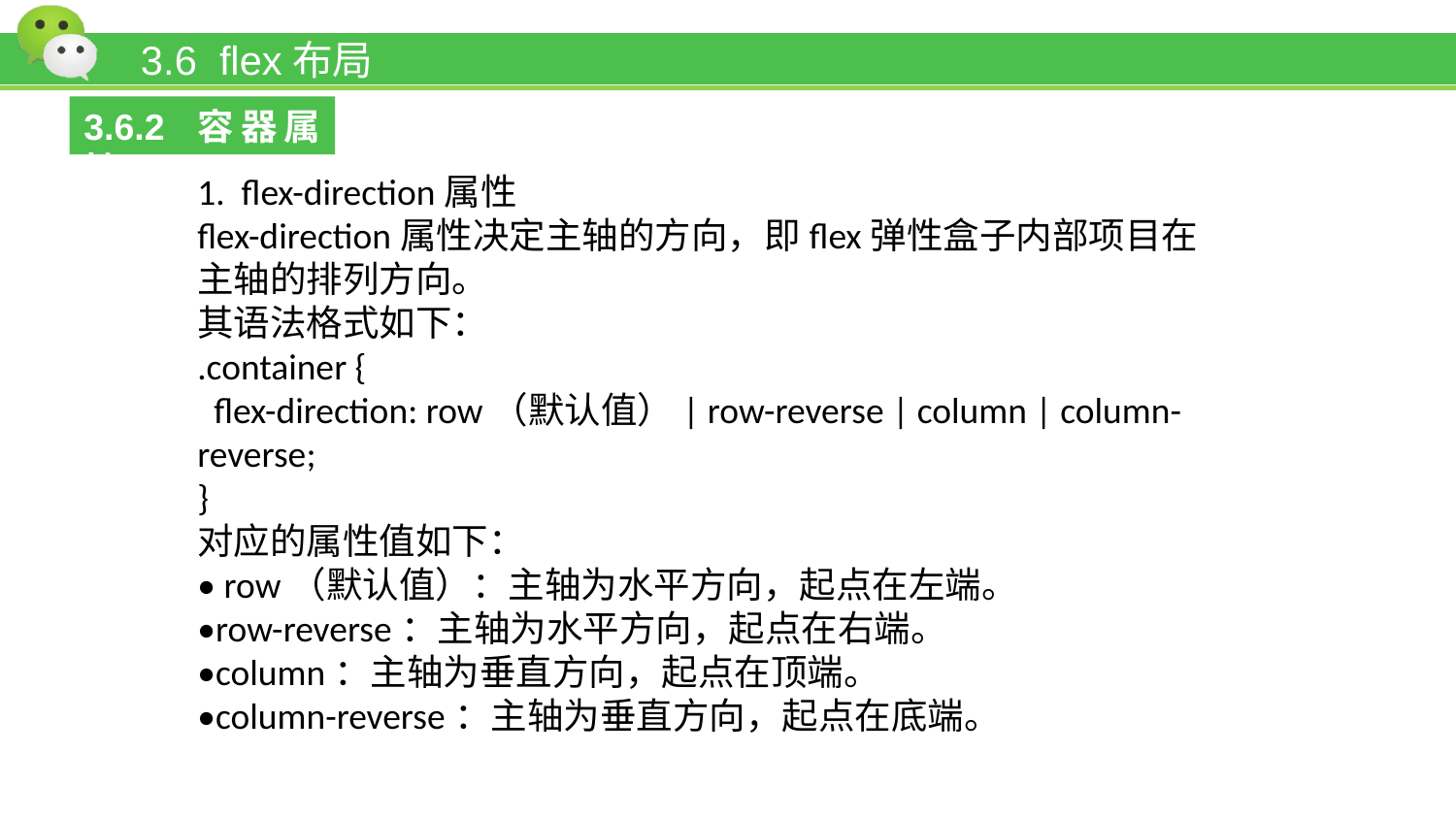

# 3.6  flex布局
3.6.2 容器属性
1.  flex-direction属性
flex-direction属性决定主轴的方向，即flex弹性盒子内部项目在主轴的排列方向。
其语法格式如下：
.container {
  flex-direction: row（默认值）| row-reverse | column | column-reverse;
}
对应的属性值如下：
• row（默认值）：主轴为水平方向，起点在左端。
•row-reverse：主轴为水平方向，起点在右端。
•column：主轴为垂直方向，起点在顶端。
•column-reverse：主轴为垂直方向，起点在底端。